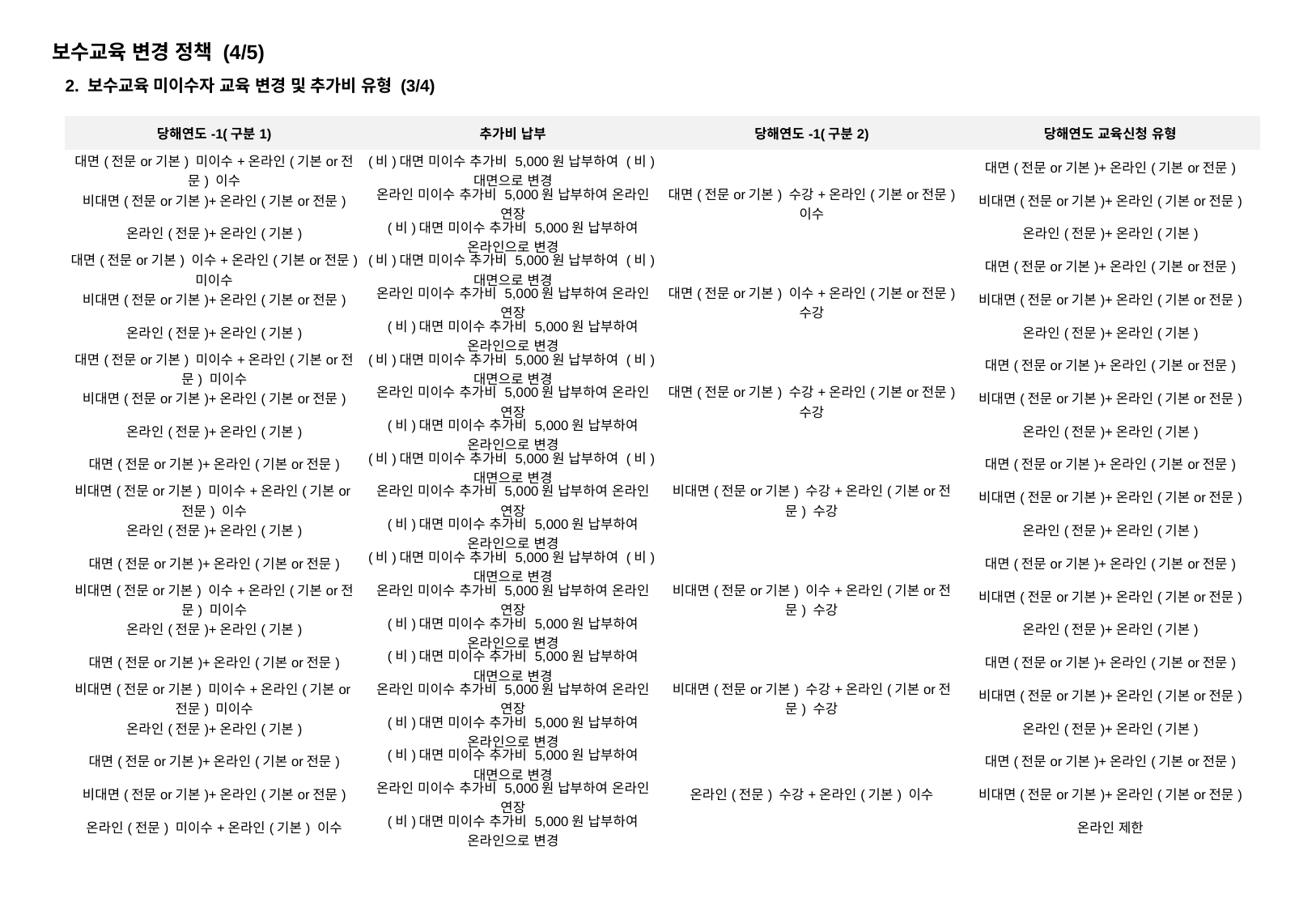

보수교육 변경 정책 (4/5)
| 2. 보수교육 미이수자 교육 변경 및 추가비 유형 (3/4) |
| --- |
| 당해연도-1(구분1) | 추가비 납부 | 당해연도-1(구분2) | 당해연도 교육신청 유형 |
| --- | --- | --- | --- |
| 대면(전문or기본) 미이수+온라인(기본or전문) 이수 | (비)대면 미이수 추가비 5,000원 납부하여 (비)대면으로 변경 |  | 대면(전문or기본)+온라인(기본or전문) |
| 비대면(전문or기본)+온라인(기본or전문) | 온라인 미이수 추가비 5,000원 납부하여 온라인 연장 | 대면(전문or기본) 수강+온라인(기본or전문) 이수 | 비대면(전문or기본)+온라인(기본or전문) |
| 온라인(전문)+온라인(기본) | (비)대면 미이수 추가비 5,000원 납부하여 온라인으로 변경 |  | 온라인(전문)+온라인(기본) |
| 대면(전문or기본) 이수+온라인(기본or전문) 미이수 | (비)대면 미이수 추가비 5,000원 납부하여 (비)대면으로 변경 |  | 대면(전문or기본)+온라인(기본or전문) |
| 비대면(전문or기본)+온라인(기본or전문) | 온라인 미이수 추가비 5,000원 납부하여 온라인 연장 | 대면(전문or기본) 이수+온라인(기본or전문) 수강 | 비대면(전문or기본)+온라인(기본or전문) |
| 온라인(전문)+온라인(기본) | (비)대면 미이수 추가비 5,000원 납부하여 온라인으로 변경 |  | 온라인(전문)+온라인(기본) |
| 대면(전문or기본) 미이수+온라인(기본or전문) 미이수 | (비)대면 미이수 추가비 5,000원 납부하여 (비)대면으로 변경 |  | 대면(전문or기본)+온라인(기본or전문) |
| 비대면(전문or기본)+온라인(기본or전문) | 온라인 미이수 추가비 5,000원 납부하여 온라인 연장 | 대면(전문or기본) 수강+온라인(기본or전문) 수강 | 비대면(전문or기본)+온라인(기본or전문) |
| 온라인(전문)+온라인(기본) | (비)대면 미이수 추가비 5,000원 납부하여 온라인으로 변경 |  | 온라인(전문)+온라인(기본) |
| 대면(전문or기본)+온라인(기본or전문) | (비)대면 미이수 추가비 5,000원 납부하여 (비)대면으로 변경 |  | 대면(전문or기본)+온라인(기본or전문) |
| 비대면(전문or기본) 미이수+온라인(기본or전문) 이수 | 온라인 미이수 추가비 5,000원 납부하여 온라인 연장 | 비대면(전문or기본) 수강+온라인(기본or전문) 수강 | 비대면(전문or기본)+온라인(기본or전문) |
| 온라인(전문)+온라인(기본) | (비)대면 미이수 추가비 5,000원 납부하여 온라인으로 변경 |  | 온라인(전문)+온라인(기본) |
| 대면(전문or기본)+온라인(기본or전문) | (비)대면 미이수 추가비 5,000원 납부하여 (비)대면으로 변경 |  | 대면(전문or기본)+온라인(기본or전문) |
| 비대면(전문or기본) 이수+온라인(기본or전문) 미이수 | 온라인 미이수 추가비 5,000원 납부하여 온라인 연장 | 비대면(전문or기본) 이수+온라인(기본or전문) 수강 | 비대면(전문or기본)+온라인(기본or전문) |
| 온라인(전문)+온라인(기본) | (비)대면 미이수 추가비 5,000원 납부하여 온라인으로 변경 |  | 온라인(전문)+온라인(기본) |
| 대면(전문or기본)+온라인(기본or전문) | (비)대면 미이수 추가비 5,000원 납부하여 대면으로 변경 |  | 대면(전문or기본)+온라인(기본or전문) |
| 비대면(전문or기본) 미이수+온라인(기본or전문) 미이수 | 온라인 미이수 추가비 5,000원 납부하여 온라인 연장 | 비대면(전문or기본) 수강+온라인(기본or전문) 수강 | 비대면(전문or기본)+온라인(기본or전문) |
| 온라인(전문)+온라인(기본) | (비)대면 미이수 추가비 5,000원 납부하여 온라인으로 변경 |  | 온라인(전문)+온라인(기본) |
| 대면(전문or기본)+온라인(기본or전문) | (비)대면 미이수 추가비 5,000원 납부하여 대면으로 변경 |  | 대면(전문or기본)+온라인(기본or전문) |
| 비대면(전문or기본)+온라인(기본or전문) | 온라인 미이수 추가비 5,000원 납부하여 온라인 연장 | 온라인(전문) 수강+온라인(기본) 이수 | 비대면(전문or기본)+온라인(기본or전문) |
| 온라인(전문) 미이수+온라인(기본) 이수 | (비)대면 미이수 추가비 5,000원 납부하여 온라인으로 변경 |  | 온라인 제한 |